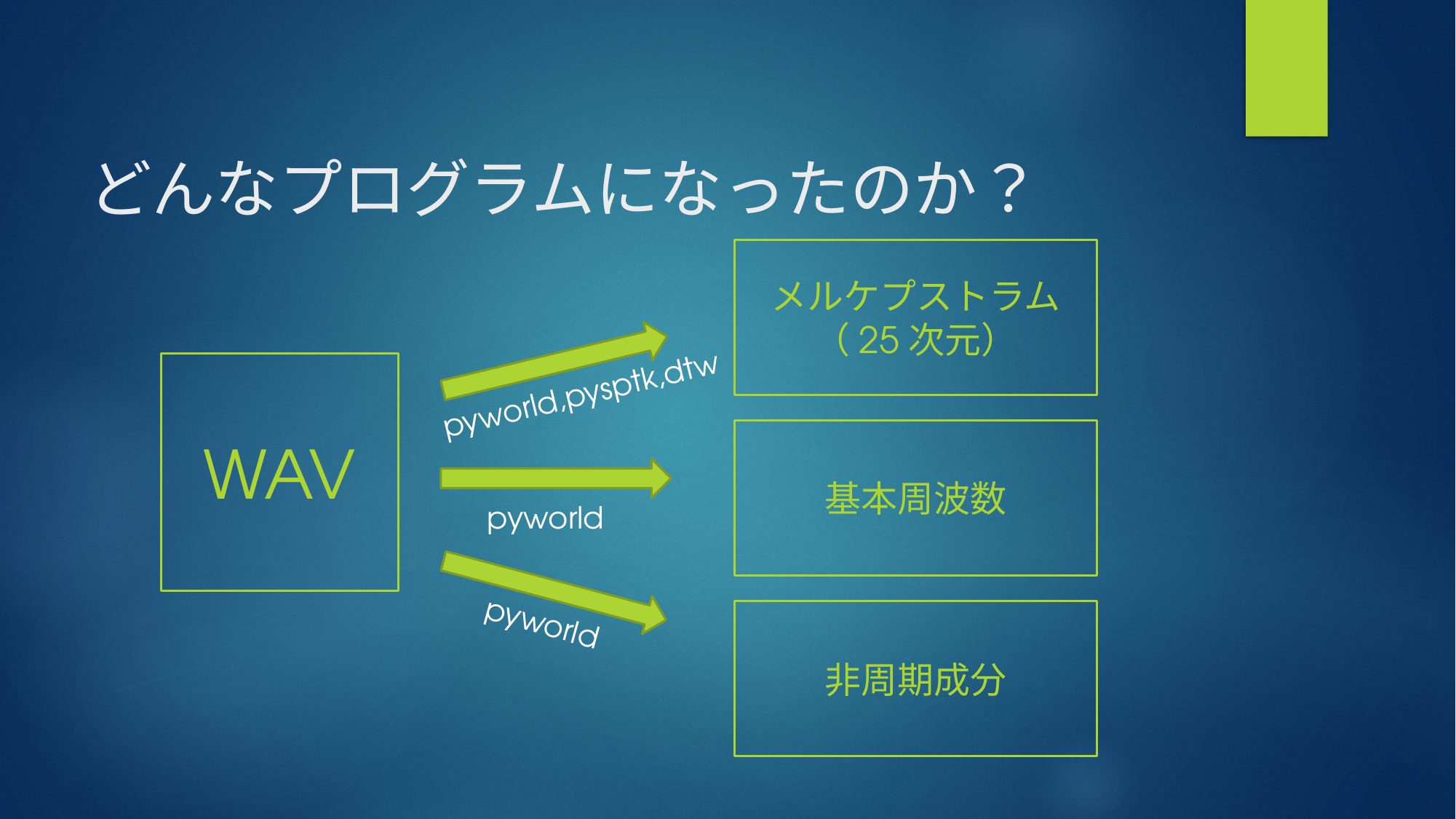

# どんなプログラムになったのか？
メルケプストラム
（25次元）

WAV
pyworld,pysptk,dtw
基本周波数

pyworld

pyworld
非周期成分